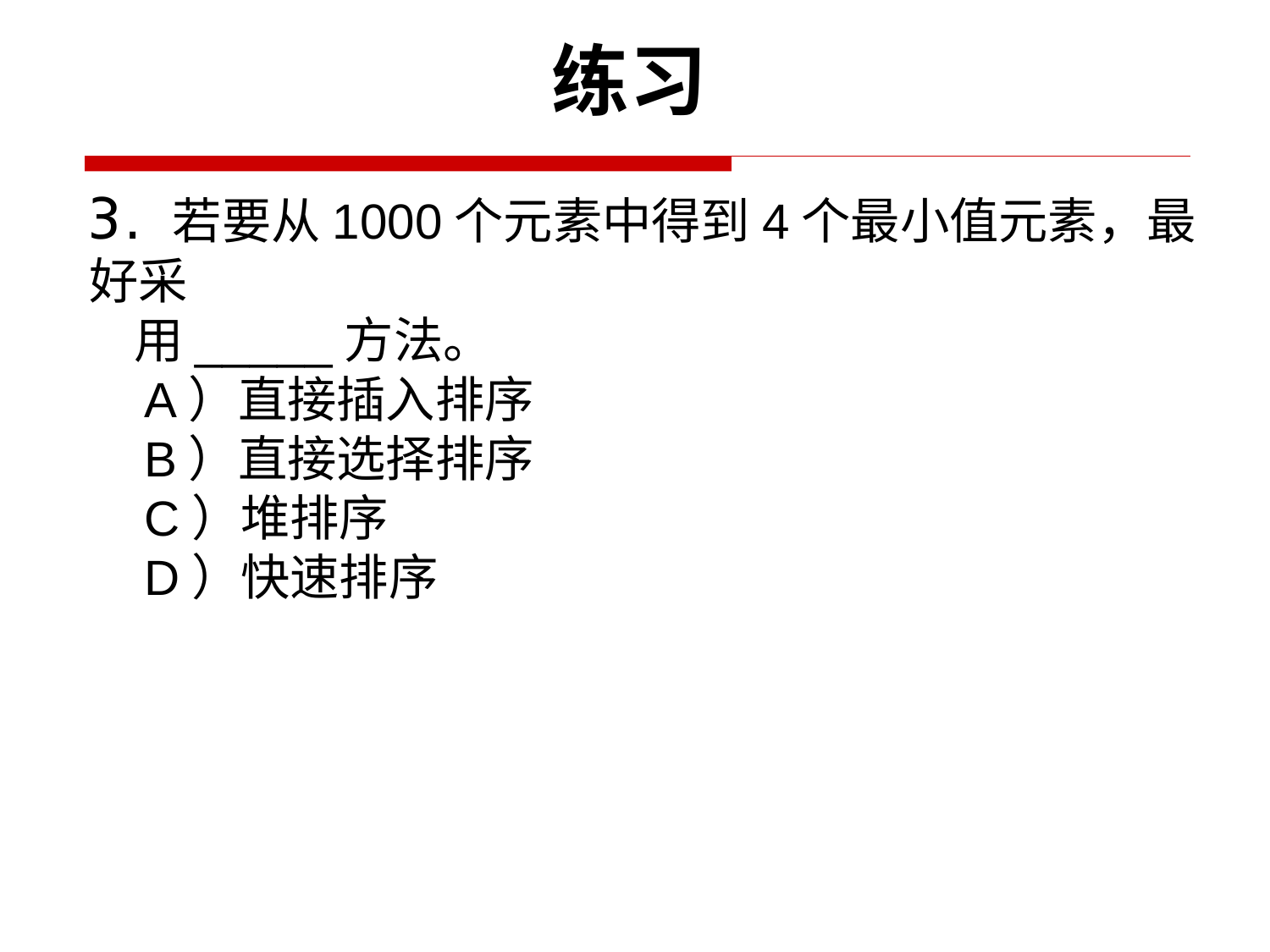

练习
3. 若要从1000个元素中得到4个最小值元素，最好采
   用_____方法。
    A）直接插入排序
    B）直接选择排序
    C）堆排序
    D）快速排序